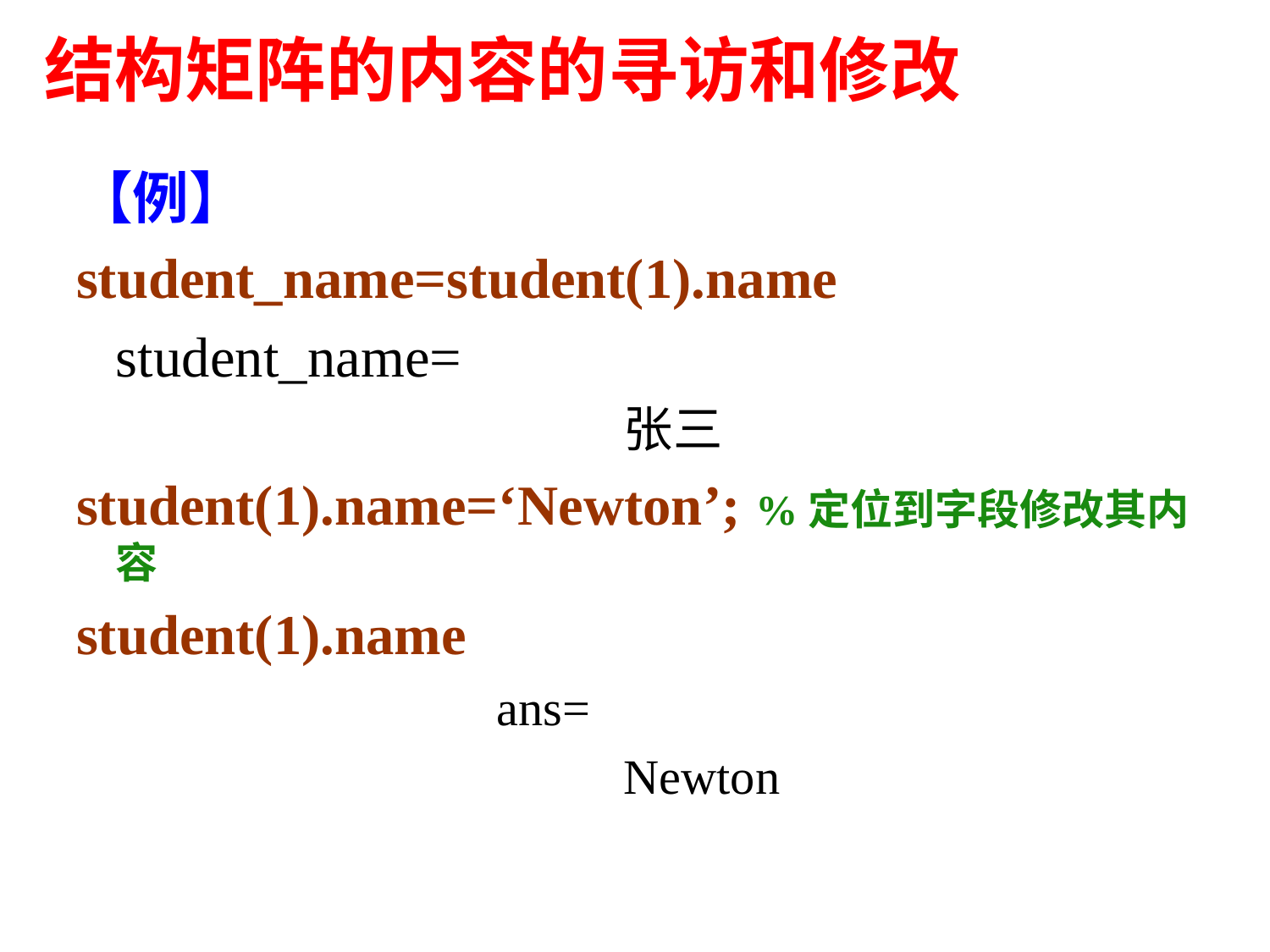

结构矩阵的内容的寻访和修改
【例】
student_name=student(1).name
	student_name=
					张三
student(1).name=‘Newton’; %定位到字段修改其内容
student(1).name
				ans=
					Newton
35